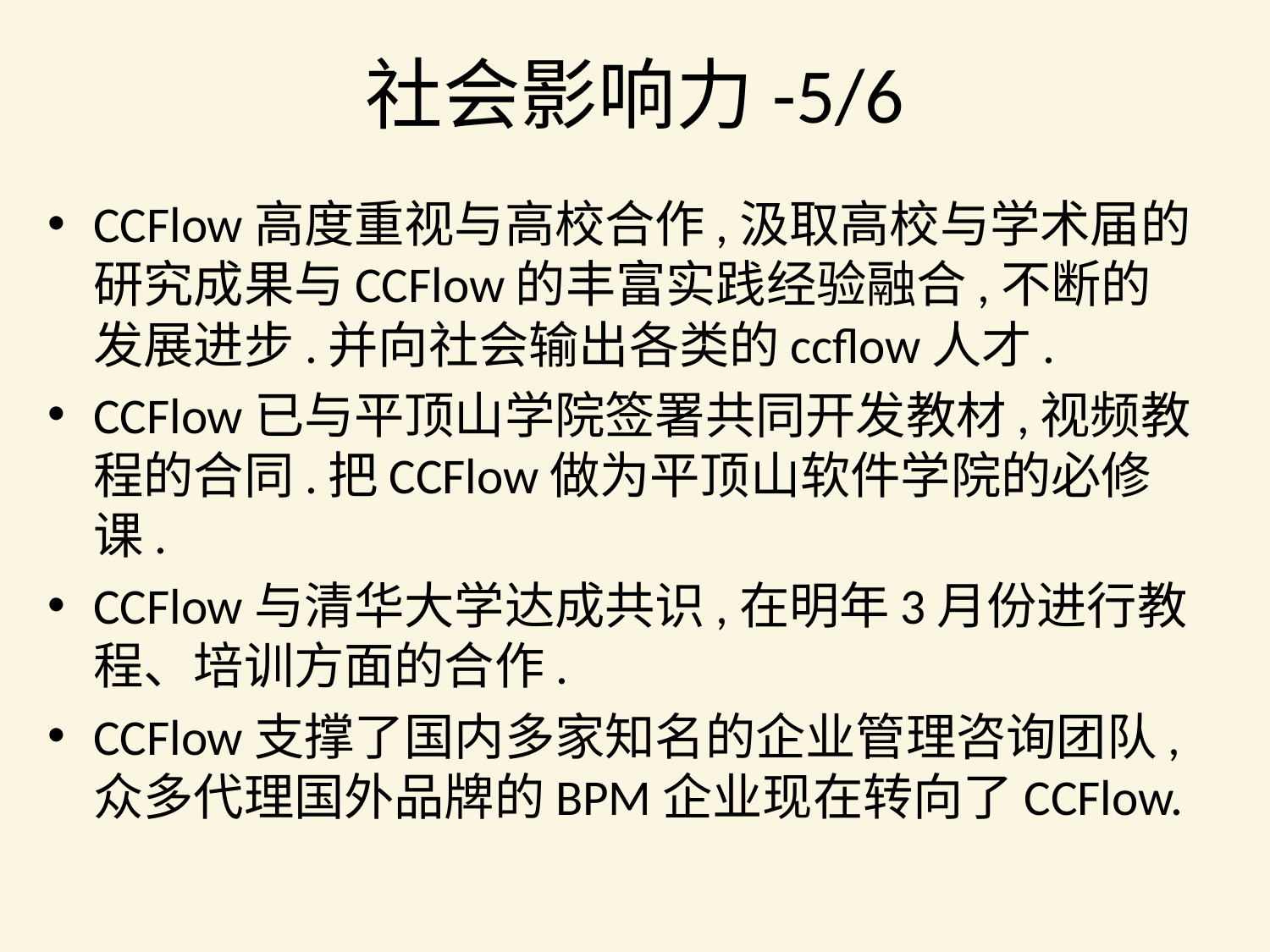

# 社会影响力-5/6
CCFlow高度重视与高校合作,汲取高校与学术届的研究成果与CCFlow的丰富实践经验融合,不断的发展进步.并向社会输出各类的ccflow人才.
CCFlow已与平顶山学院签署共同开发教材,视频教程的合同.把CCFlow做为平顶山软件学院的必修课.
CCFlow与清华大学达成共识,在明年3月份进行教程、培训方面的合作.
CCFlow支撑了国内多家知名的企业管理咨询团队,众多代理国外品牌的BPM企业现在转向了CCFlow.